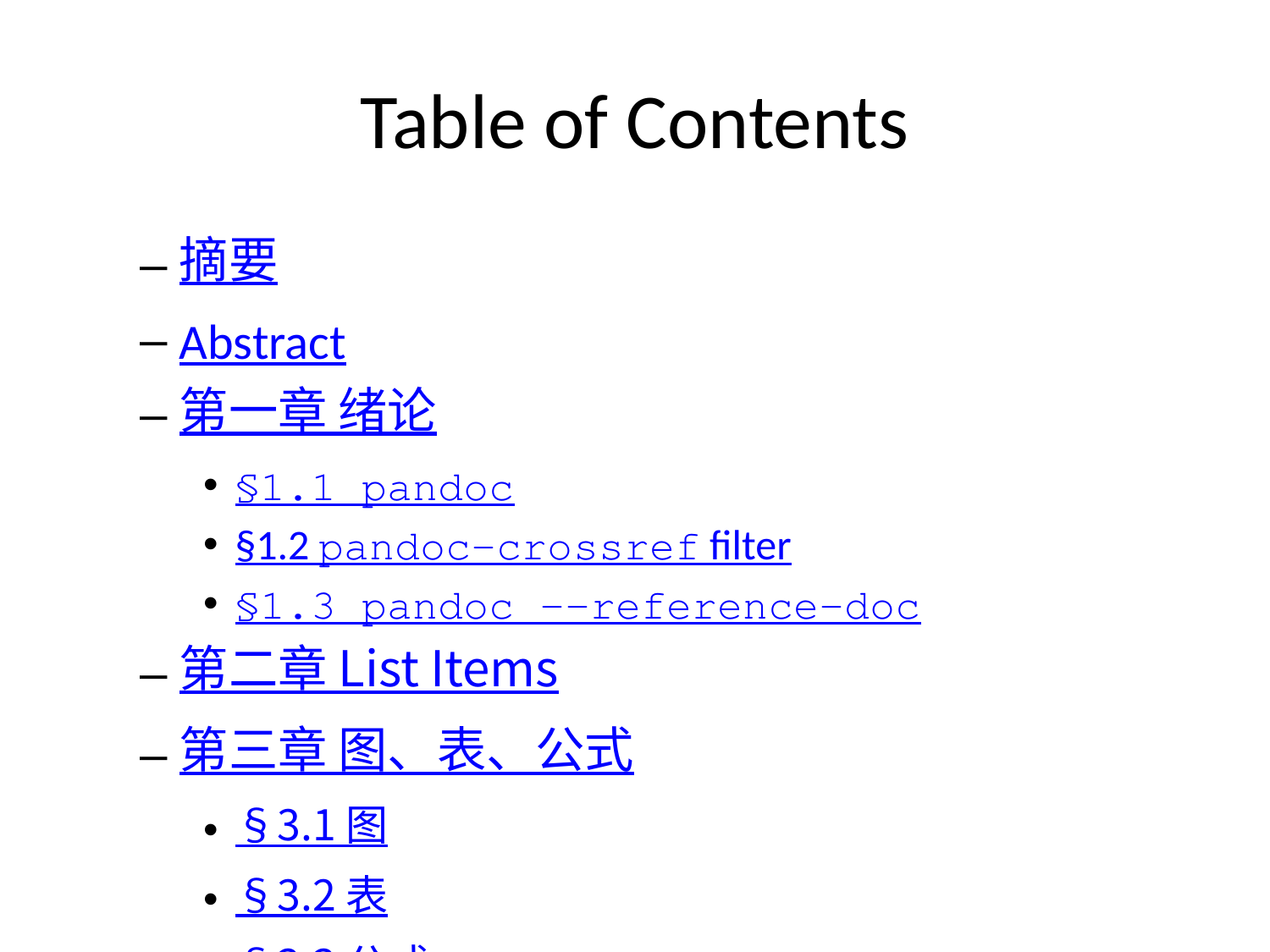

# Table of Contents
摘要
Abstract
第一章 绪论
§1.1 pandoc
§1.2 pandoc-crossref filter
§1.3 pandoc --reference-doc
第二章 List Items
第三章 图、表、公式
§3.1 图
§3.2 表
§3.3 公式
第四章 Code blocks
§4.1 caption attribute
§4.2 Table-style captions
第五章 Subfigures
第五章 文献综述
附表一：crossref.yaml
致谢
参考文献
Notes